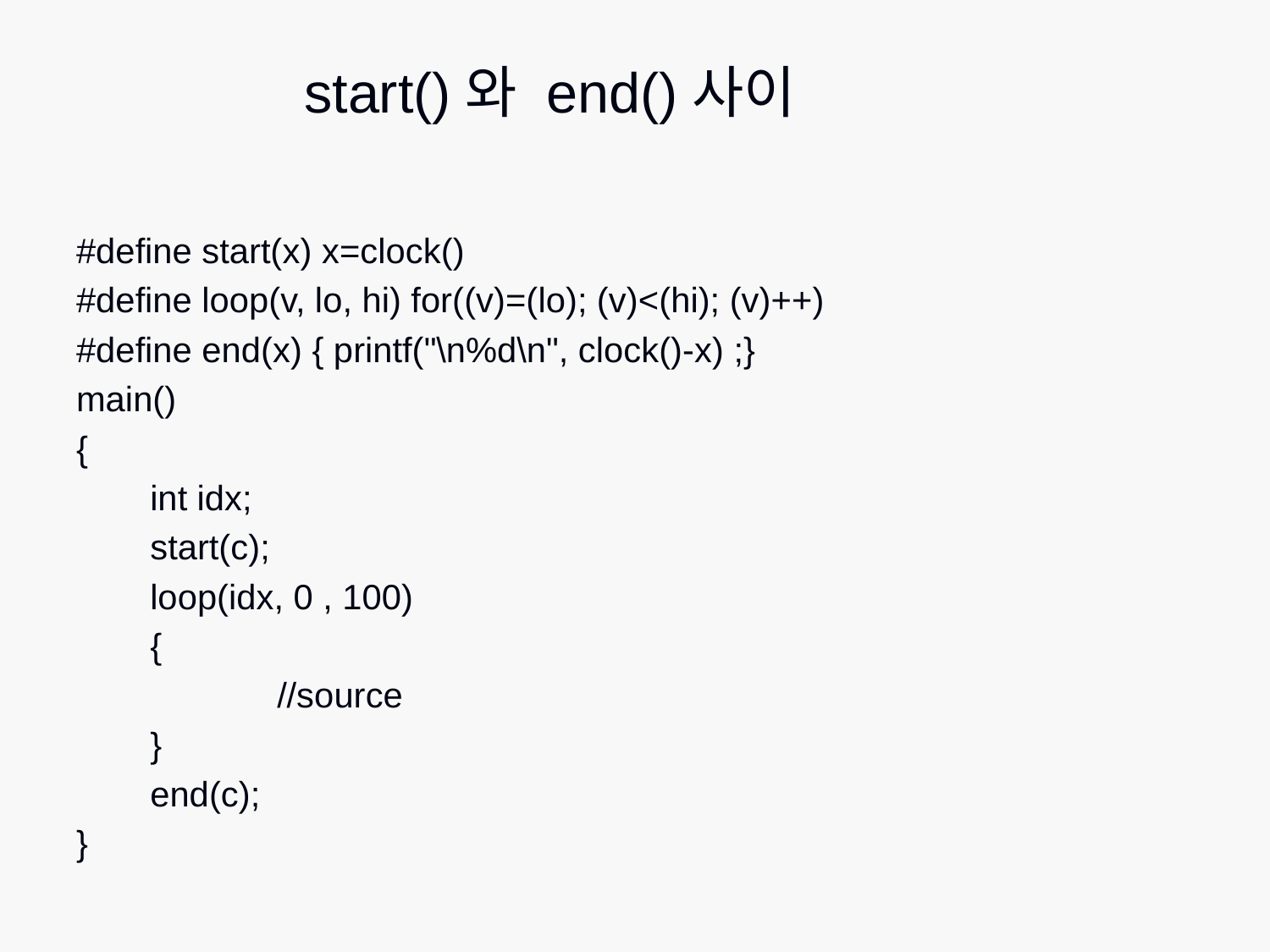

start()와 end()사이
#define start(x) x=clock()
#define loop(v, lo, hi) for((v)=(lo); (v)<(hi); (v)++)
#define end(x) { printf("\n%d\n", clock()-x) ;}
main()
{
	int idx;
	start(c);
	loop(idx, 0 , 100)
	{
		//source
	}
	end(c);
}